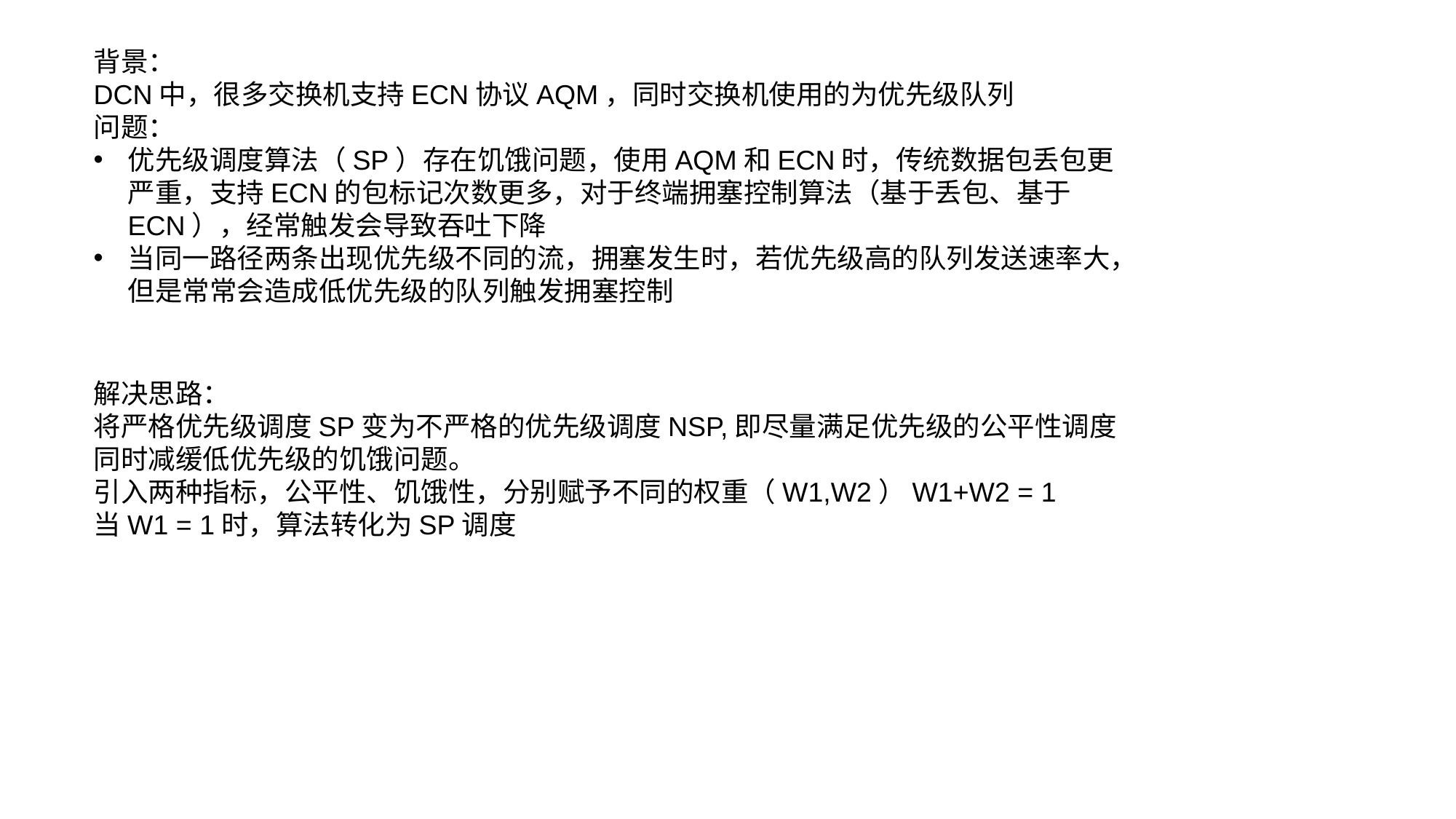

背景：
DCN中，很多交换机支持ECN协议AQM，同时交换机使用的为优先级队列
问题：
优先级调度算法（SP）存在饥饿问题，使用AQM和ECN时，传统数据包丢包更严重，支持ECN的包标记次数更多，对于终端拥塞控制算法（基于丢包、基于ECN），经常触发会导致吞吐下降
当同一路径两条出现优先级不同的流，拥塞发生时，若优先级高的队列发送速率大，但是常常会造成低优先级的队列触发拥塞控制
解决思路：
将严格优先级调度SP变为不严格的优先级调度NSP,即尽量满足优先级的公平性调度同时减缓低优先级的饥饿问题。
引入两种指标，公平性、饥饿性，分别赋予不同的权重（W1,W2）W1+W2 = 1
当W1 = 1时，算法转化为SP调度